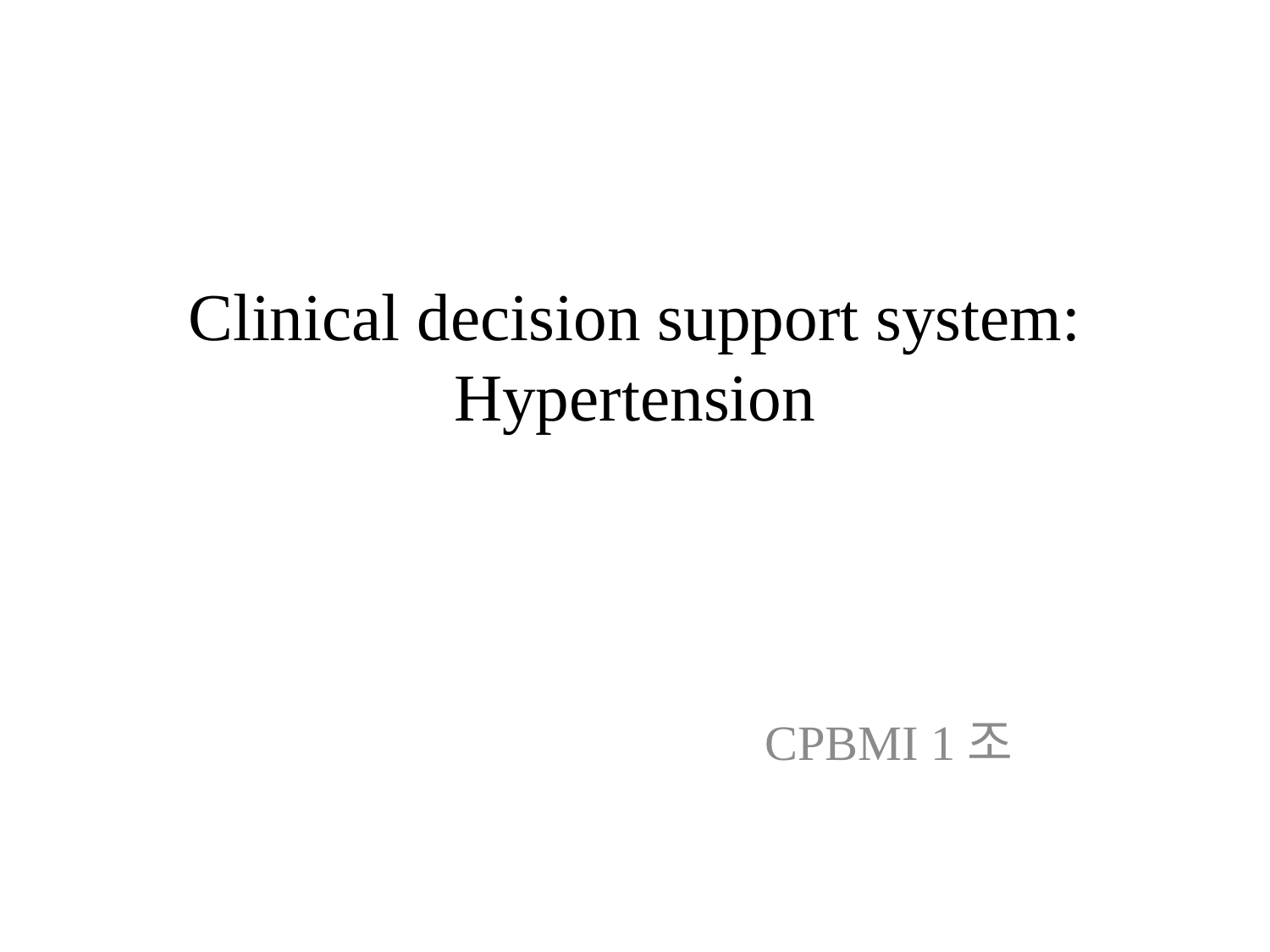

# Clinical decision support system: Hypertension

				CPBMI 1조